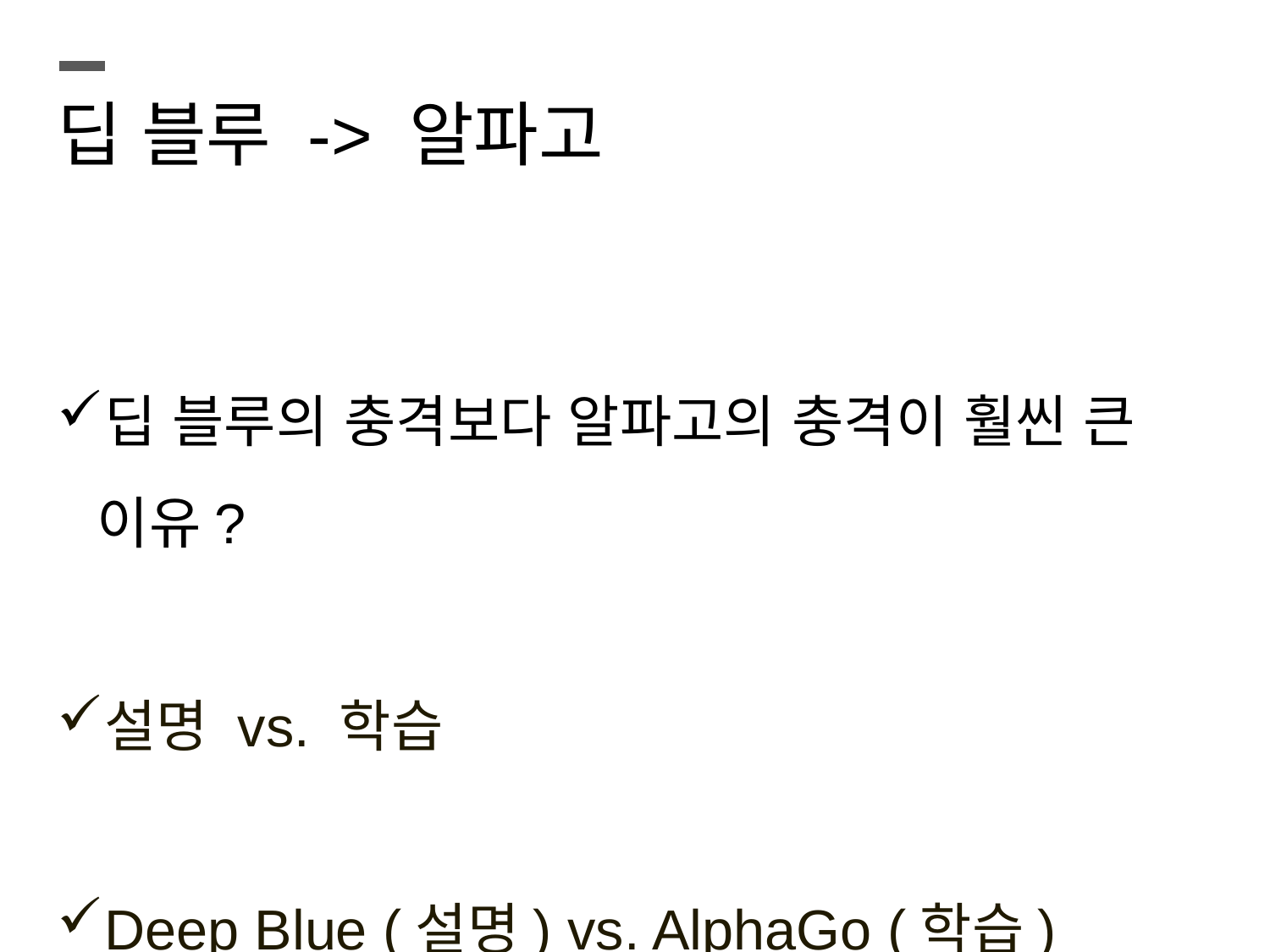

딥 블루 -> 알파고
딥 블루의 충격보다 알파고의 충격이 훨씬 큰 이유?

설명 vs. 학습

Deep Blue (설명) vs. AlphaGo (학습)